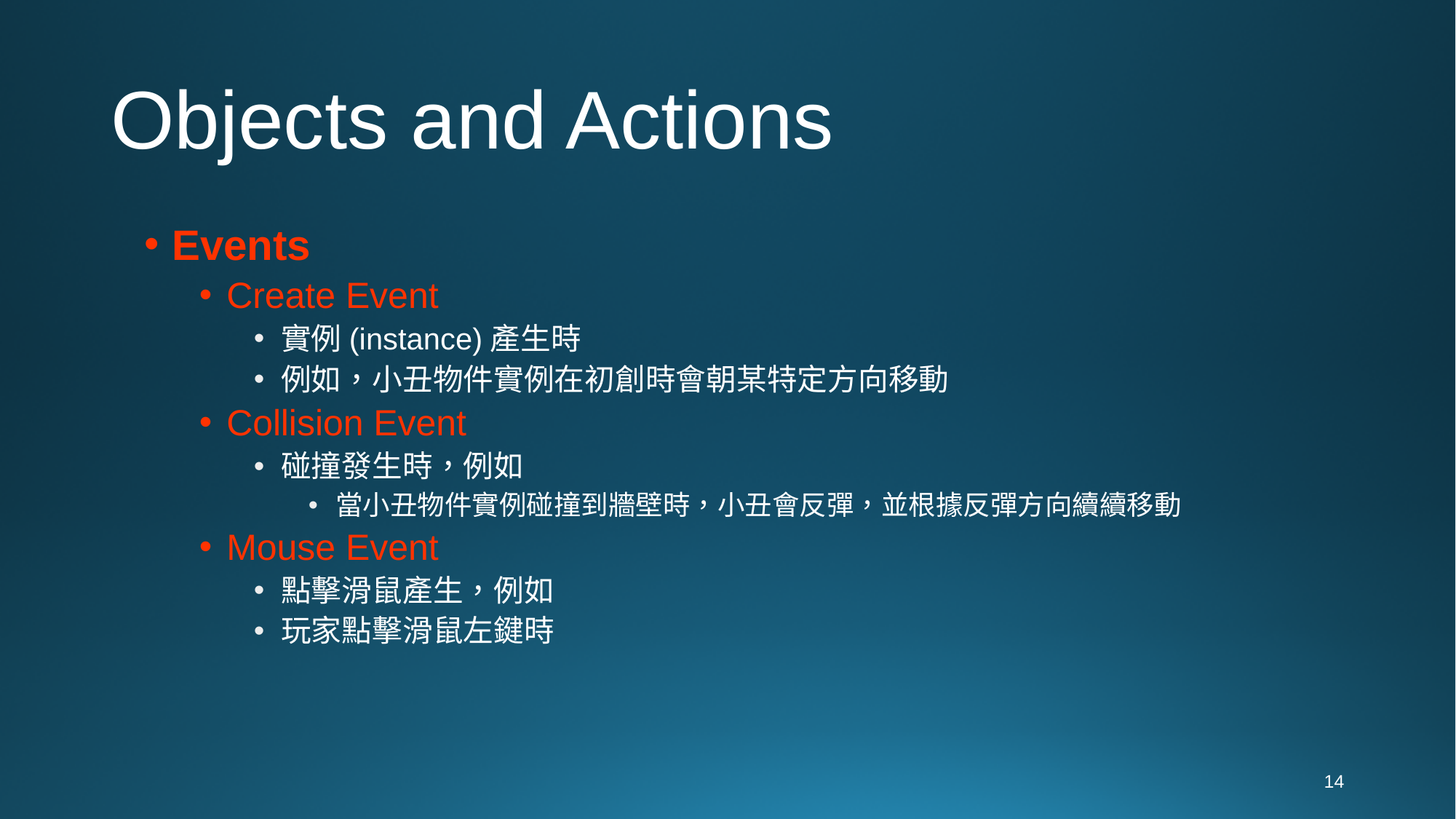

# Objects and Actions
Events
Create Event
實例(instance)產生時
例如，小丑物件實例在初創時會朝某特定方向移動
Collision Event
碰撞發生時，例如
當小丑物件實例碰撞到牆壁時，小丑會反彈，並根據反彈方向續續移動
Mouse Event
點擊滑鼠產生，例如
玩家點擊滑鼠左鍵時
14